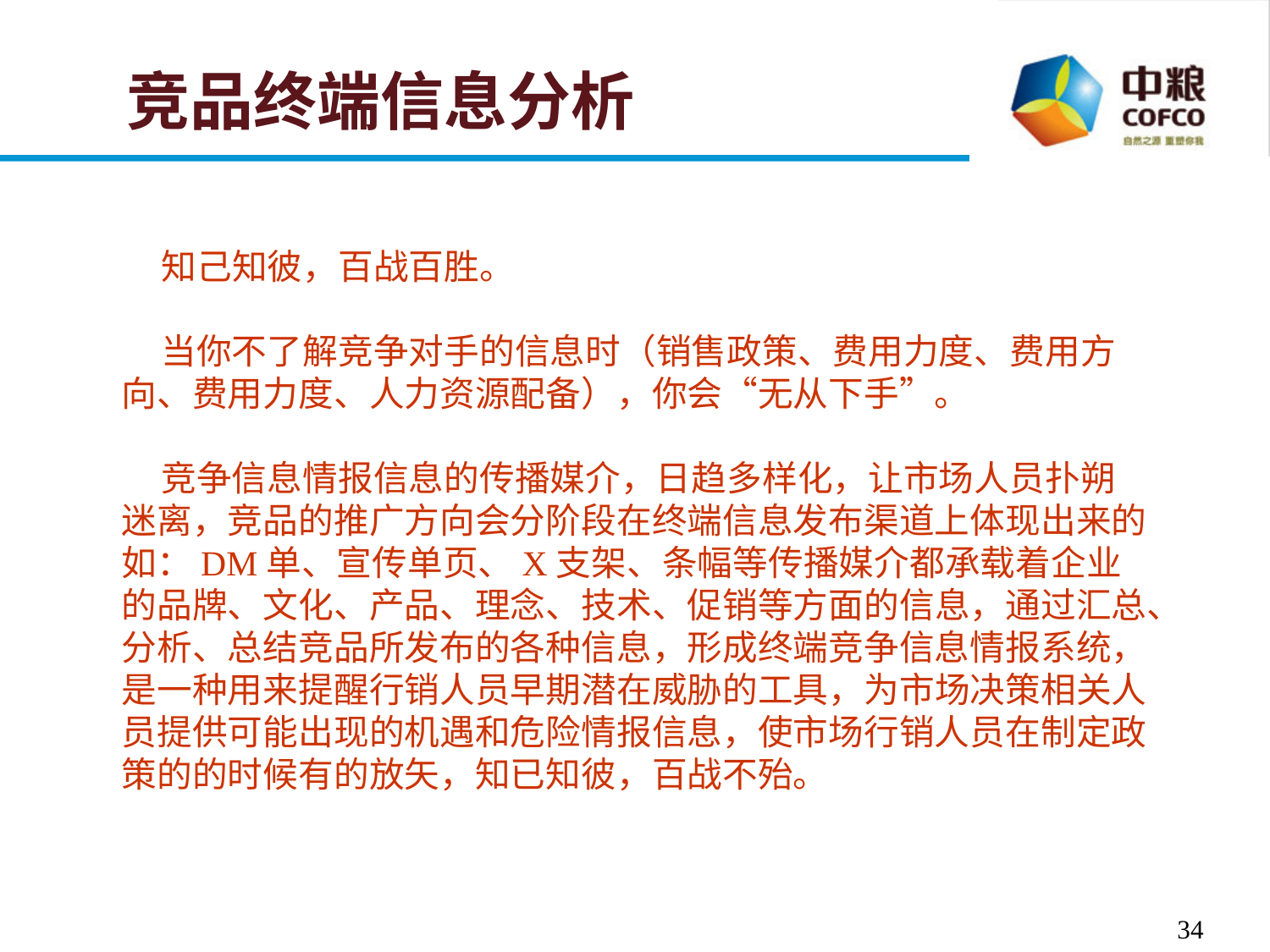

# 竞品终端信息分析
    知己知彼，百战百胜。

    当你不了解竞争对手的信息时（销售政策、费用力度、费用方向、费用力度、人力资源配备），你会“无从下手”。

    竞争信息情报信息的传播媒介，日趋多样化，让市场人员扑朔迷离，竞品的推广方向会分阶段在终端信息发布渠道上体现出来的如：DM单、宣传单页、X支架、条幅等传播媒介都承载着企业的品牌、文化、产品、理念、技术、促销等方面的信息，通过汇总、分析、总结竞品所发布的各种信息，形成终端竞争信息情报系统，是一种用来提醒行销人员早期潜在威胁的工具，为市场决策相关人员提供可能出现的机遇和危险情报信息，使市场行销人员在制定政策的的时候有的放矢，知已知彼，百战不殆。